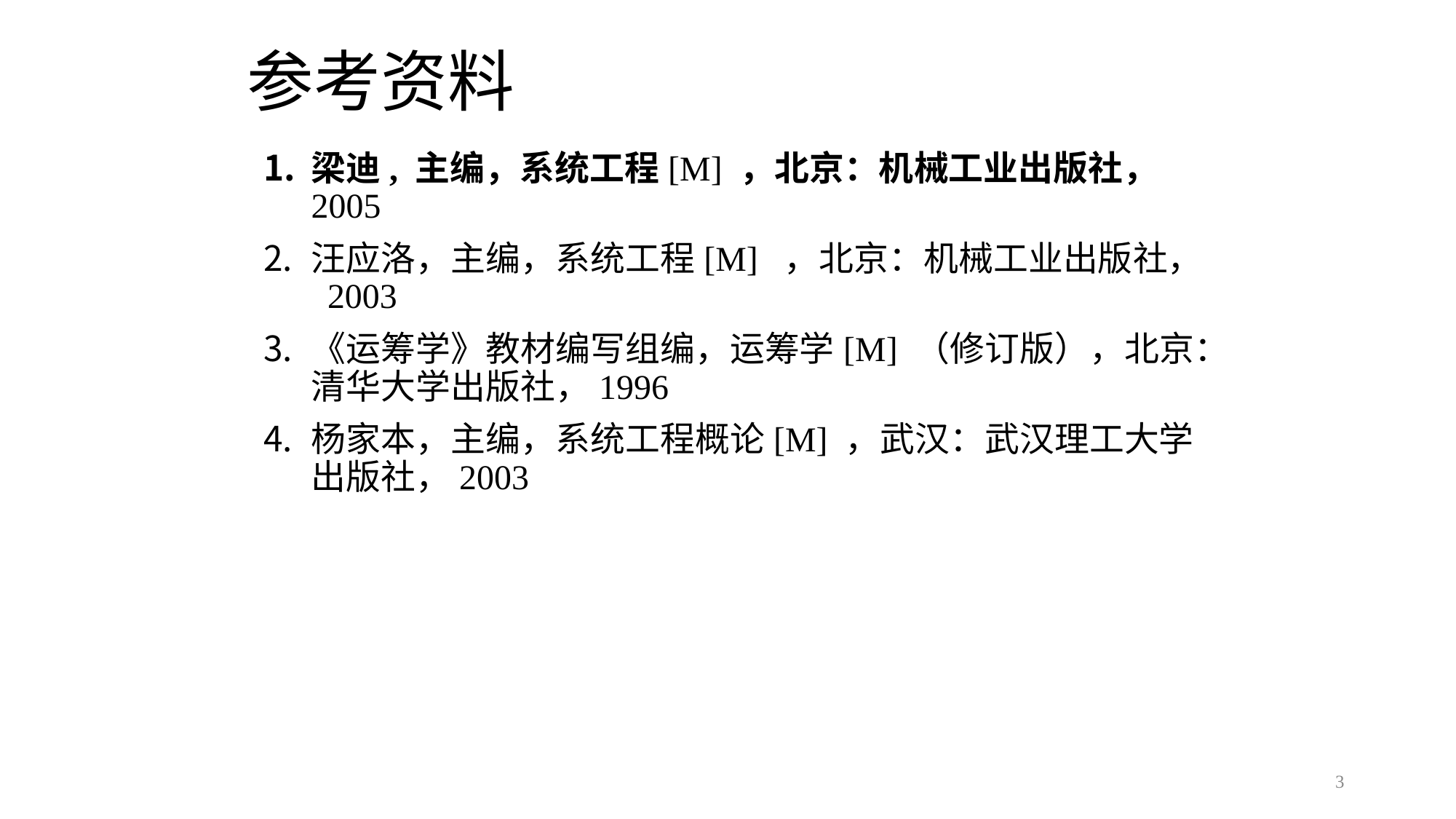

# 参考资料
梁迪, 主编，系统工程[M] ，北京：机械工业出版社， 2005
汪应洛，主编，系统工程[M]  ，北京：机械工业出版社，  2003
《运筹学》教材编写组编，运筹学[M] （修订版），北京：清华大学出版社，1996
杨家本，主编，系统工程概论[M] ，武汉：武汉理工大学出版社，2003
3